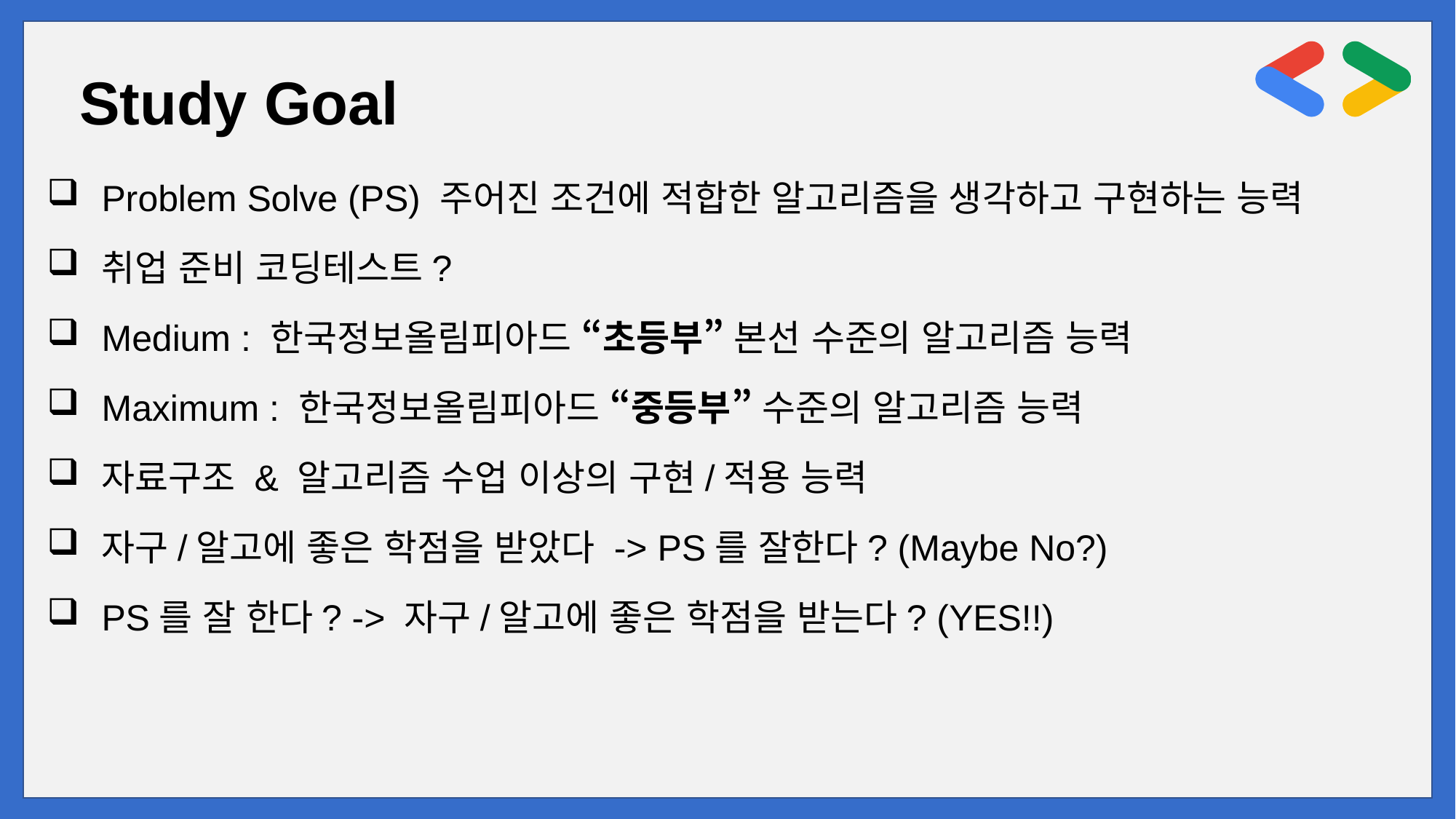

Study Goal
Problem Solve (PS) 주어진 조건에 적합한 알고리즘을 생각하고 구현하는 능력
취업 준비 코딩테스트?
Medium : 한국정보올림피아드 “초등부” 본선 수준의 알고리즘 능력
Maximum : 한국정보올림피아드 “중등부” 수준의 알고리즘 능력
자료구조 & 알고리즘 수업 이상의 구현/적용 능력
자구/알고에 좋은 학점을 받았다 -> PS를 잘한다? (Maybe No?)
PS를 잘 한다? -> 자구/알고에 좋은 학점을 받는다? (YES!!)